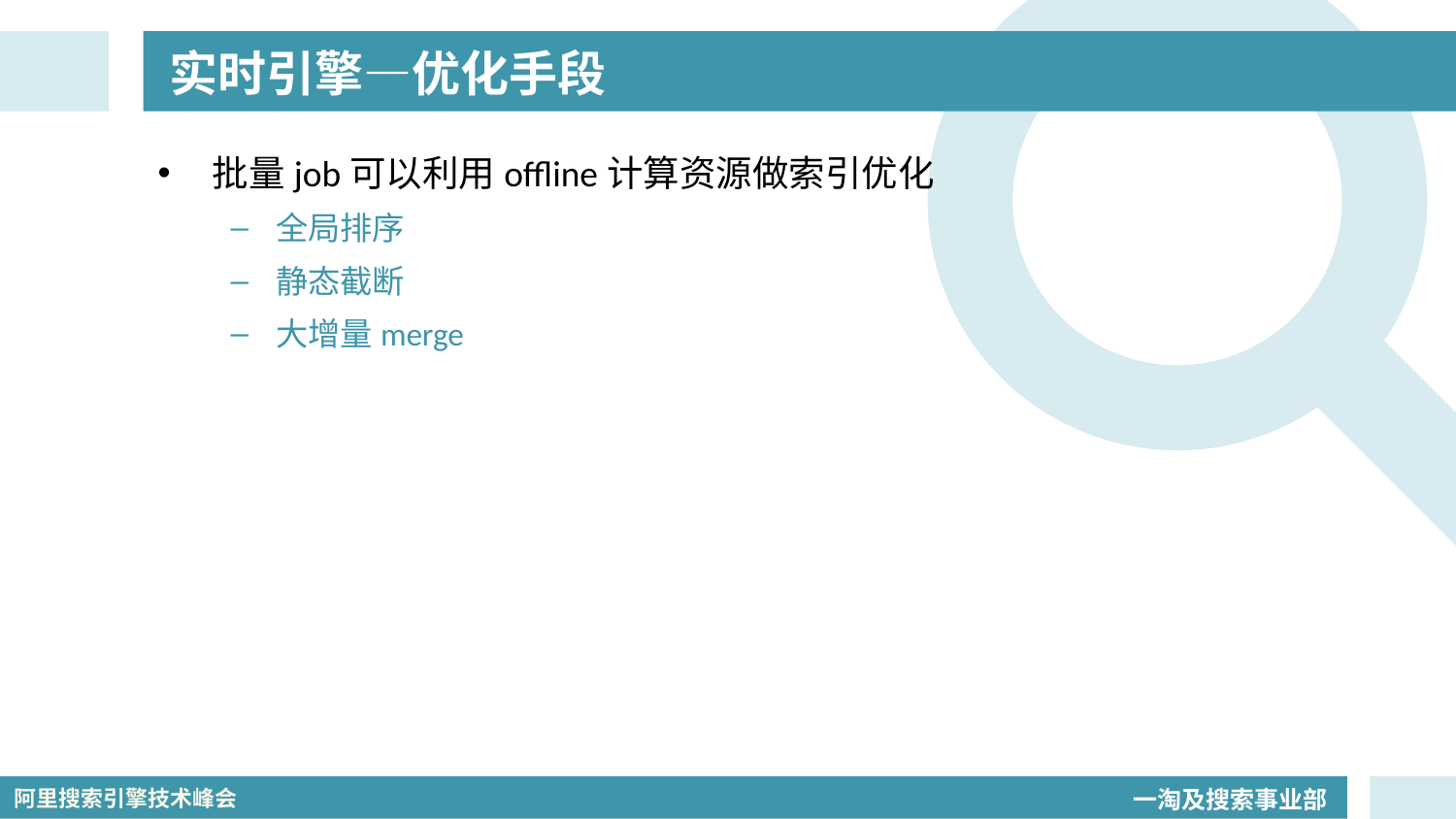

# 实时引擎—优化手段
批量job可以利用offline计算资源做索引优化
全局排序
静态截断
大增量merge